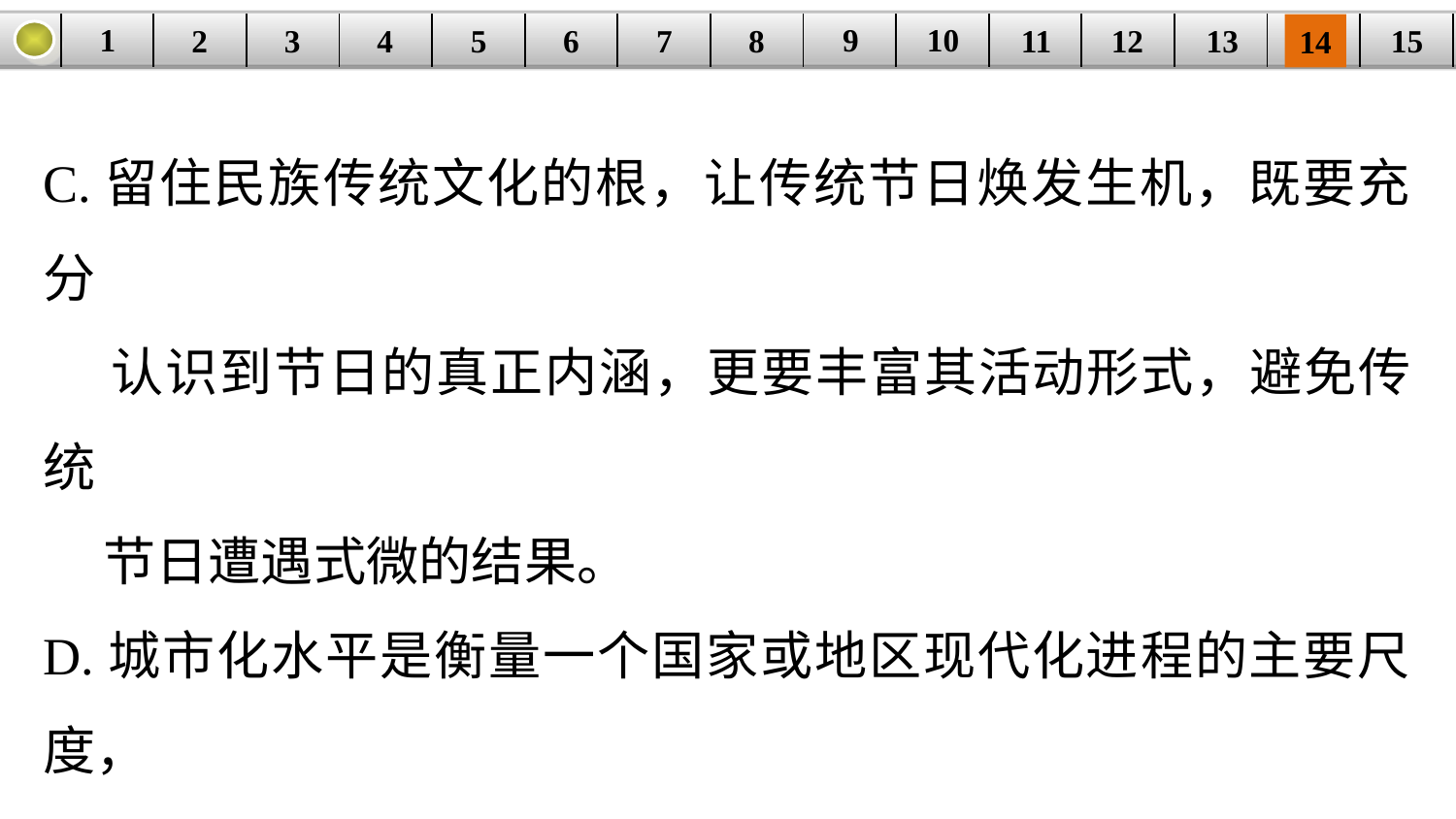

9
10
1
3
4
5
6
8
11
2
12
15
|  |  |  |  |  |  |  |  |  |  |  |  |  |  |  |
| --- | --- | --- | --- | --- | --- | --- | --- | --- | --- | --- | --- | --- | --- | --- |
7
13
14

C.留住民族传统文化的根，让传统节日焕发生机，既要充分
    认识到节日的真正内涵，更要丰富其活动形式，避免传统
    节日遭遇式微的结果。
D.城市化水平是衡量一个国家或地区现代化进程的主要尺度，
    因而“城市人口超越农村人口”可以看作我国经济高速
    发展的重要成果。